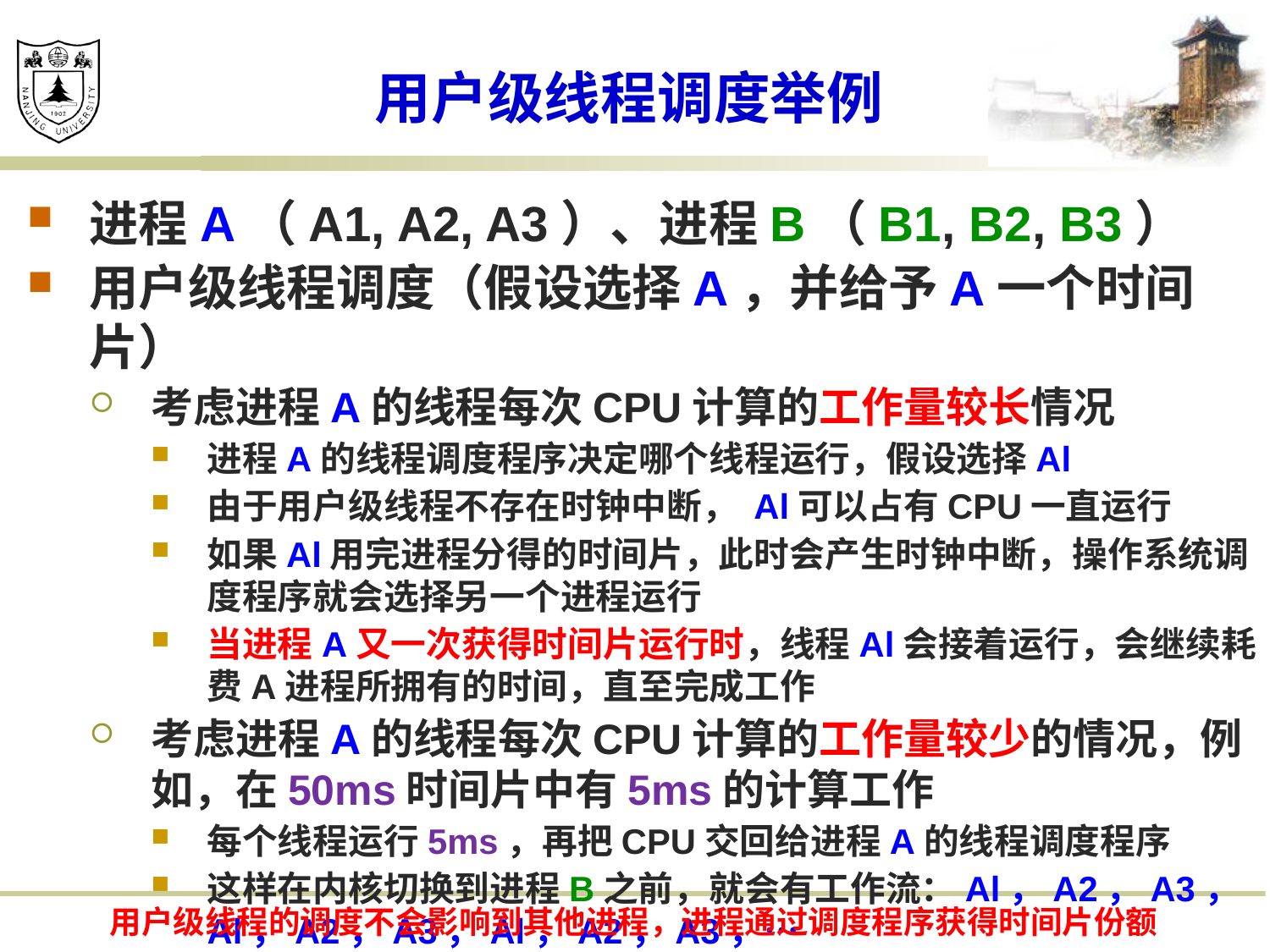

用户级线程调度举例

进程A（A1, A2, A3）、进程B（B1, B2, B3）
用户级线程调度（假设选择A，并给予A一个时间片）
考虑进程A的线程每次CPU计算的工作量较长情况
进程A的线程调度程序决定哪个线程运行，假设选择Al
由于用户级线程不存在时钟中断， Al可以占有CPU一直运行
如果Al用完进程分得的时间片，此时会产生时钟中断，操作系统调度程序就会选择另一个进程运行
当进程A又一次获得时间片运行时，线程Al会接着运行，会继续耗费A进程所拥有的时间，直至完成工作
考虑进程A的线程每次CPU计算的工作量较少的情况，例如，在50ms时间片中有5ms的计算工作
每个线程运行5ms，再把CPU交回给进程A的线程调度程序
这样在内核切换到进程B之前，就会有工作流：Al，A2，A3，Al，A2，A3，Al，A2，A3，…

123
用户级线程的调度不会影响到其他进程，进程通过调度程序获得时间片份额